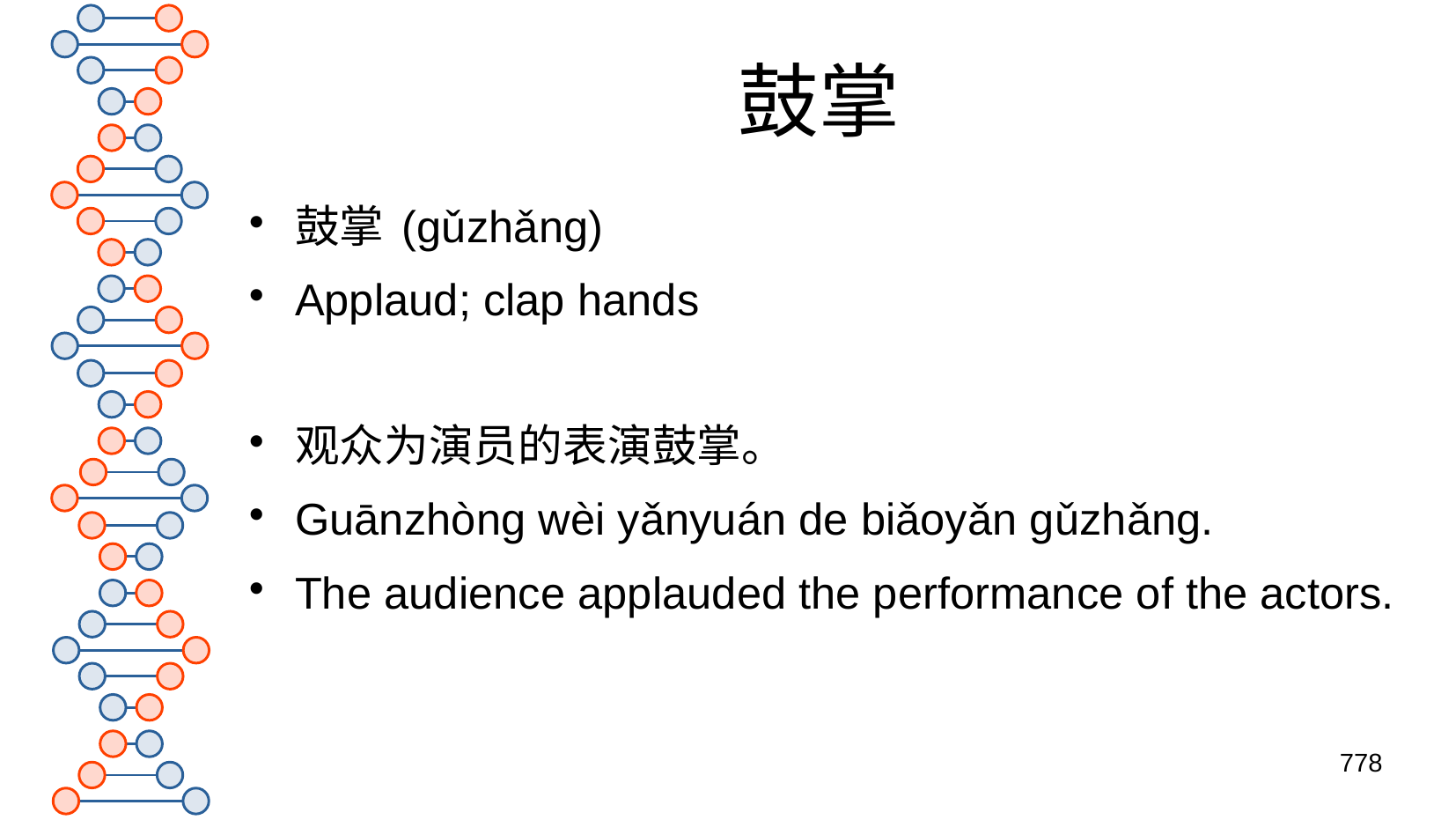

# 鼓掌
鼓掌 (gǔzhǎng)
Applaud; clap hands

观众为演员的表演鼓掌。
Guānzhòng wèi yǎnyuán de biǎoyǎn gǔzhǎng.
The audience applauded the performance of the actors.

778